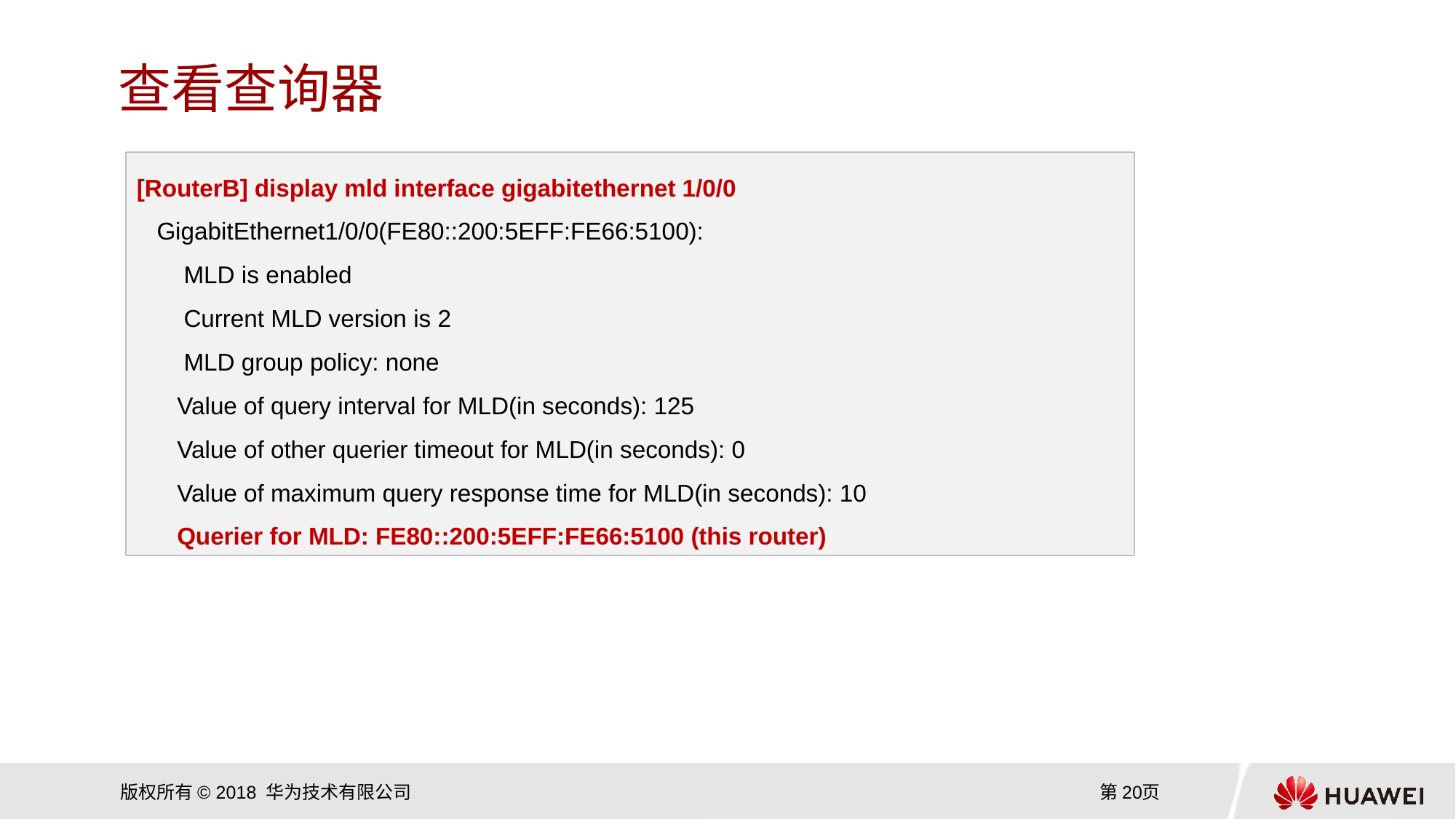

# 查看查询器
[RouterB] display mld interface gigabitethernet 1/0/0
   GigabitEthernet1/0/0(FE80::200:5EFF:FE66:5100):
       MLD is enabled
       Current MLD version is 2
       MLD group policy: none
      Value of query interval for MLD(in seconds): 125
      Value of other querier timeout for MLD(in seconds): 0
      Value of maximum query response time for MLD(in seconds): 10
      Querier for MLD: FE80::200:5EFF:FE66:5100 (this router)